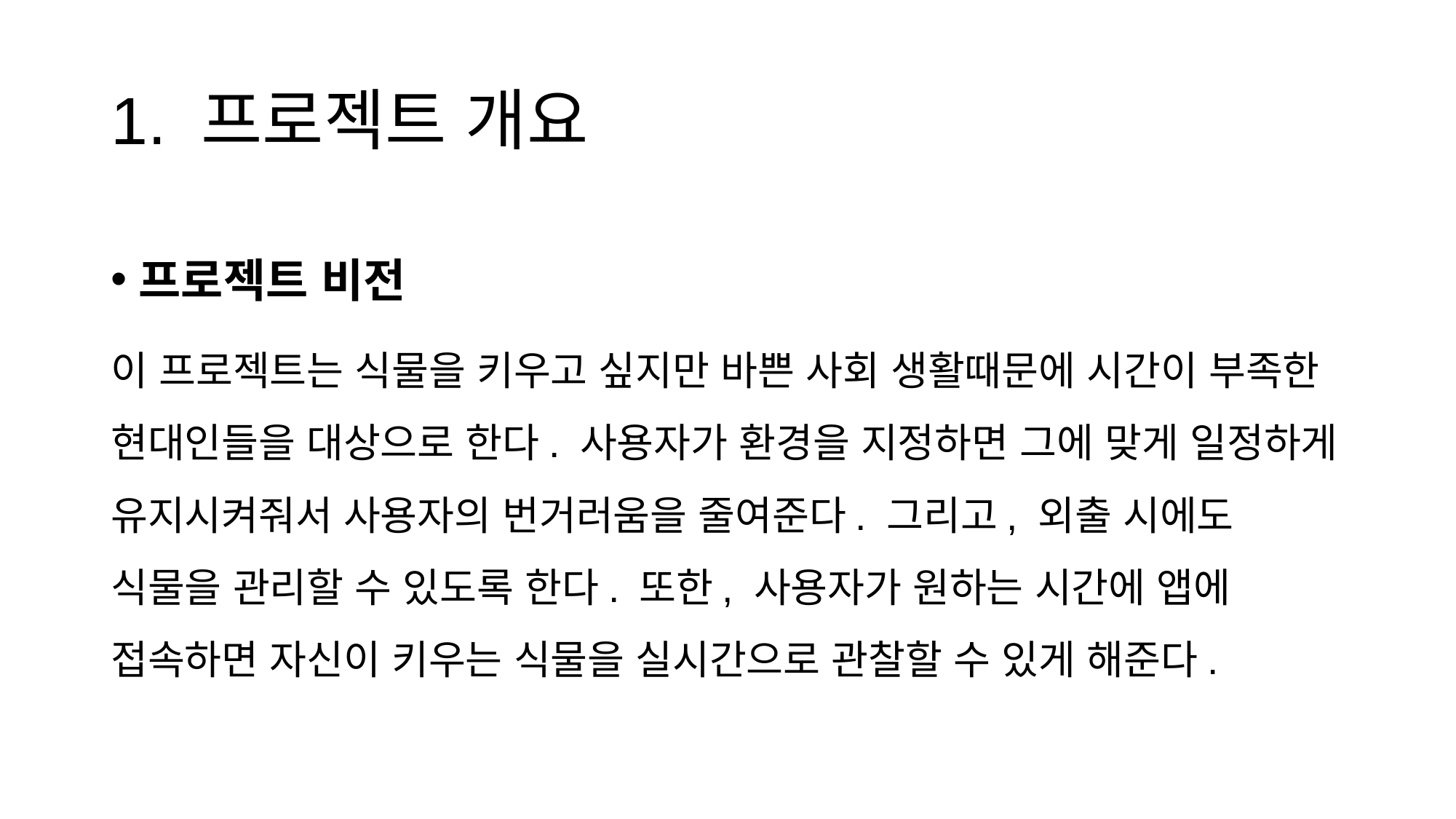

# 1. 프로젝트 개요
프로젝트 비전
이 프로젝트는 식물을 키우고 싶지만 바쁜 사회 생활때문에 시간이 부족한 현대인들을 대상으로 한다. 사용자가 환경을 지정하면 그에 맞게 일정하게 유지시켜줘서 사용자의 번거러움을 줄여준다. 그리고, 외출 시에도 식물을 관리할 수 있도록 한다. 또한, 사용자가 원하는 시간에 앱에 접속하면 자신이 키우는 식물을 실시간으로 관찰할 수 있게 해준다.